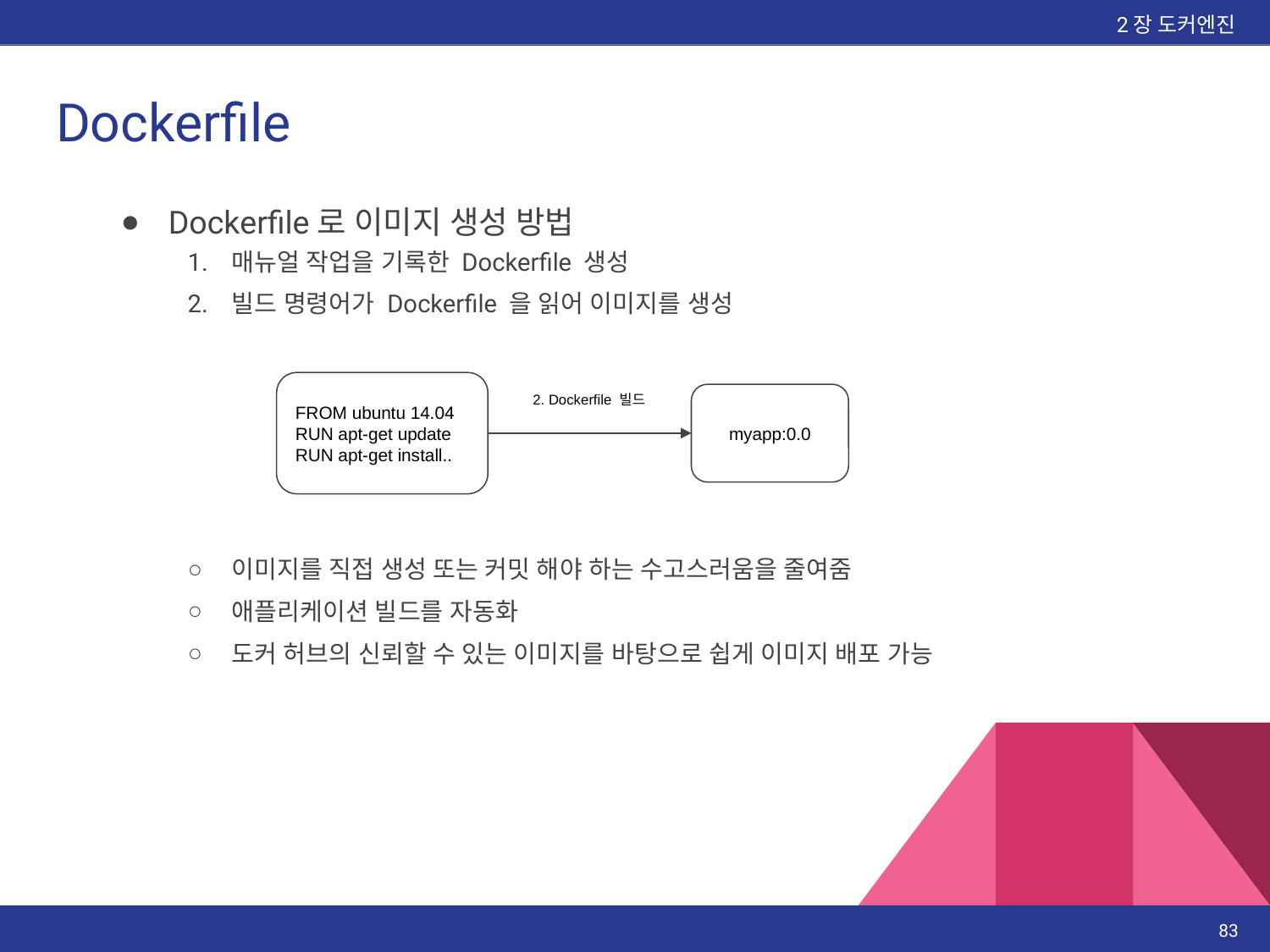

2장 도커엔진
# Dockerfile
Dockerfile로 이미지 생성 방법
매뉴얼 작업을 기록한 Dockerfile 생성
빌드 명령어가 Dockerfile 을 읽어 이미지를 생성
FROM ubuntu 14.04
RUN apt-get update
RUN apt-get install..
2. Dockerfile 빌드
myapp:0.0
이미지를 직접 생성 또는 커밋 해야 하는 수고스러움을 줄여줌
애플리케이션 빌드를 자동화
도커 허브의 신뢰할 수 있는 이미지를 바탕으로 쉽게 이미지 배포 가능
83